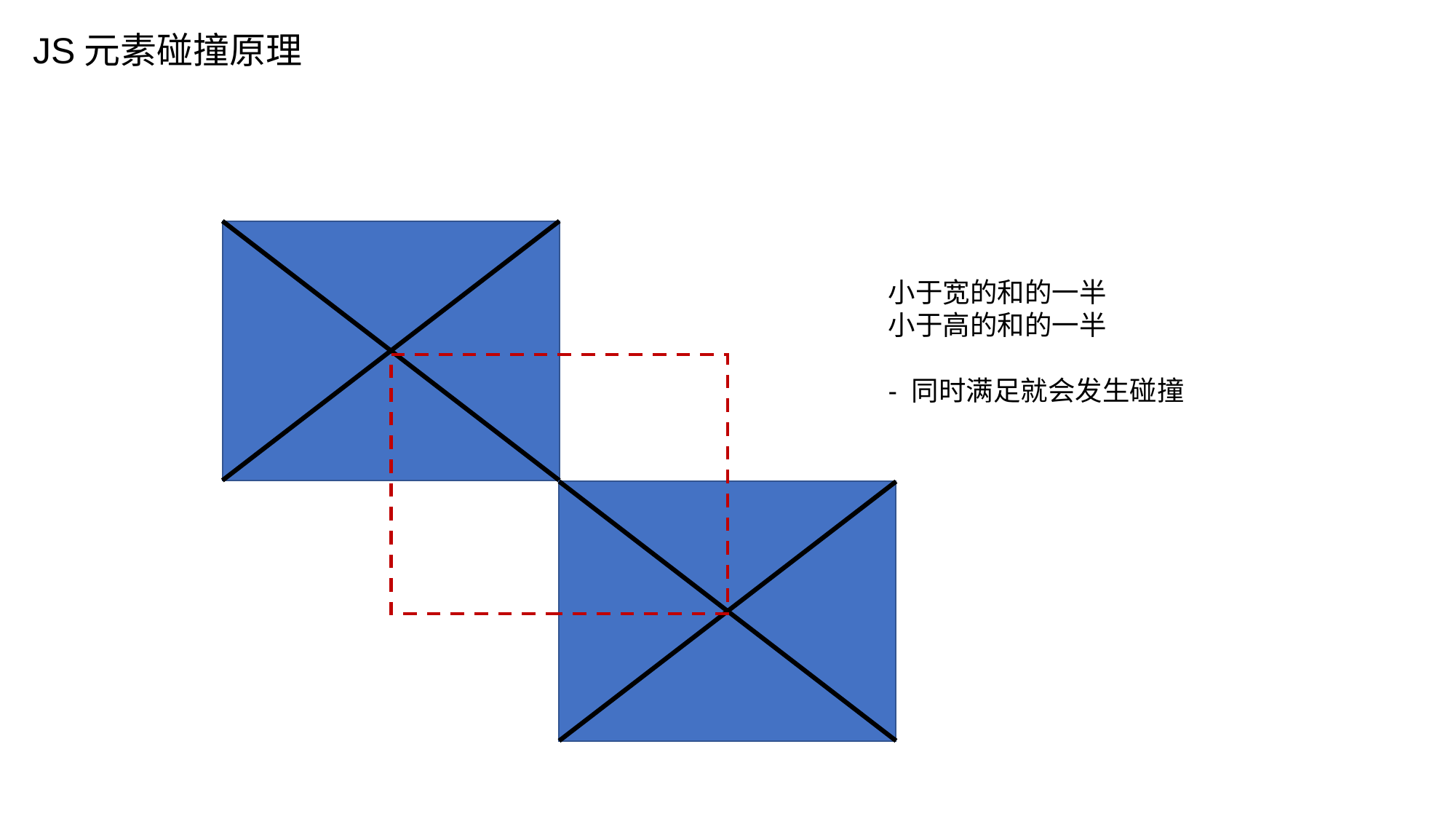

# JS元素碰撞原理

小于宽的和的一半
小于高的和的一半

- 同时满足就会发生碰撞